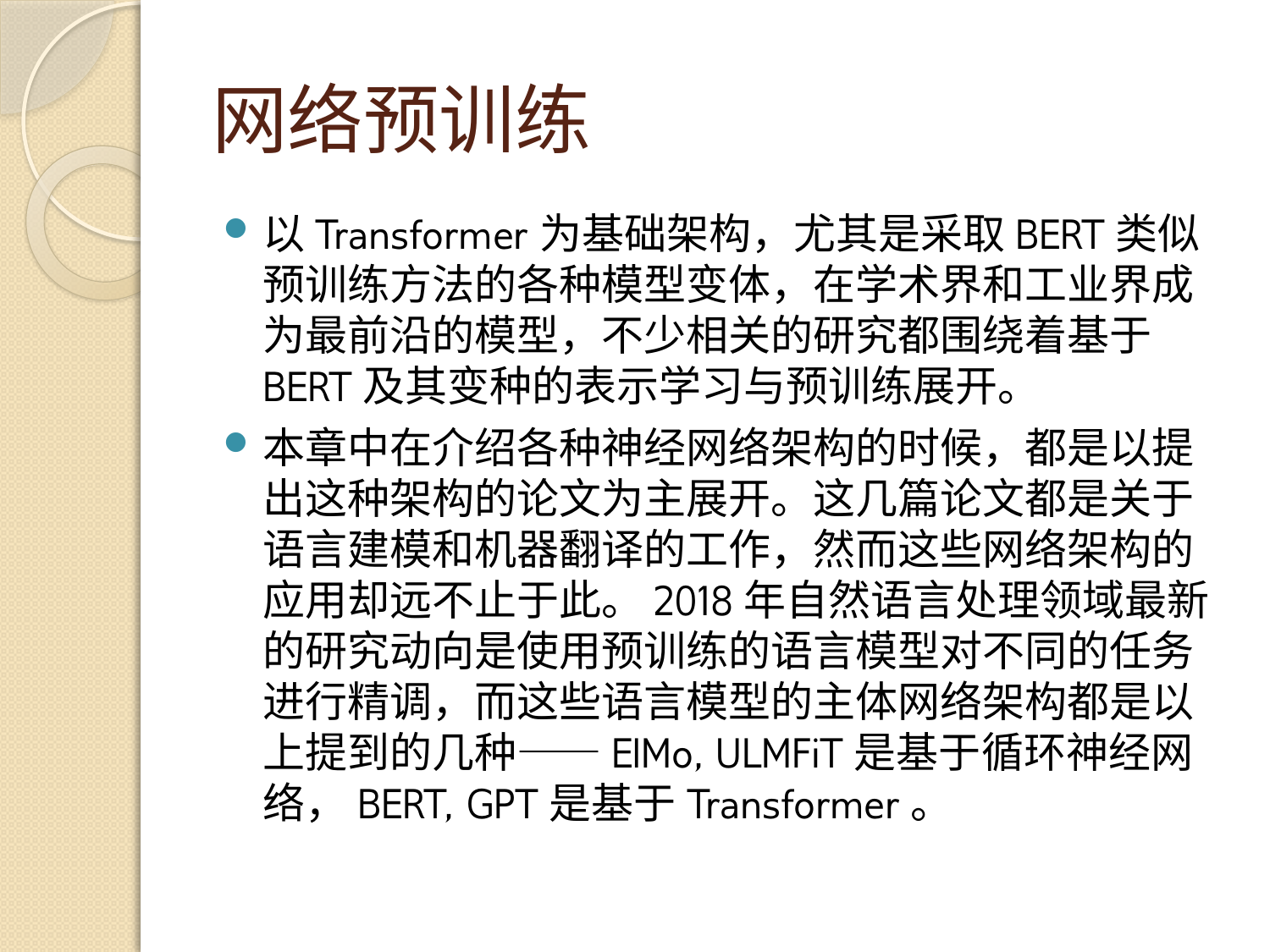

# 网络预训练
以Transformer为基础架构，尤其是采取BERT类似预训练方法的各种模型变体，在学术界和工业界成为最前沿的模型，不少相关的研究都围绕着基于BERT及其变种的表示学习与预训练展开。
本章中在介绍各种神经网络架构的时候，都是以提出这种架构的论文为主展开。这几篇论文都是关于语言建模和机器翻译的工作，然而这些网络架构的应用却远不止于此。2018年自然语言处理领域最新的研究动向是使用预训练的语言模型对不同的任务进行精调，而这些语言模型的主体网络架构都是以上提到的几种——ElMo, ULMFiT是基于循环神经网络，BERT, GPT是基于Transformer。